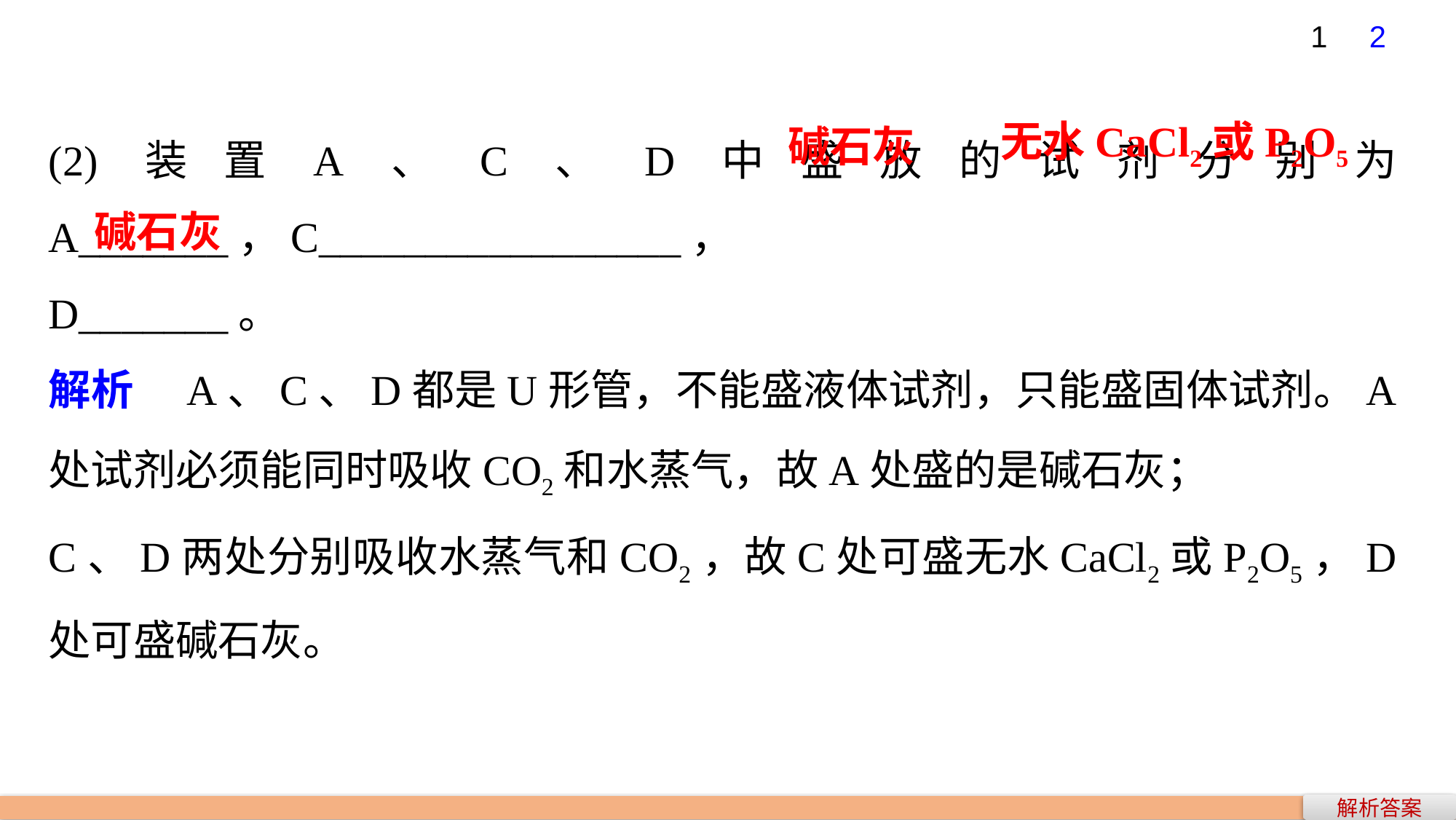

1
2
(2)装置A、C、D中盛放的试剂分别为A_______，C_________________，
D_______。
解析　A、C、D都是U形管，不能盛液体试剂，只能盛固体试剂。A处试剂必须能同时吸收CO2和水蒸气，故A处盛的是碱石灰；
C、D两处分别吸收水蒸气和CO2，故C处可盛无水CaCl2或P2O5，D处可盛碱石灰。
无水CaCl2或P2O5
碱石灰
碱石灰
解析答案